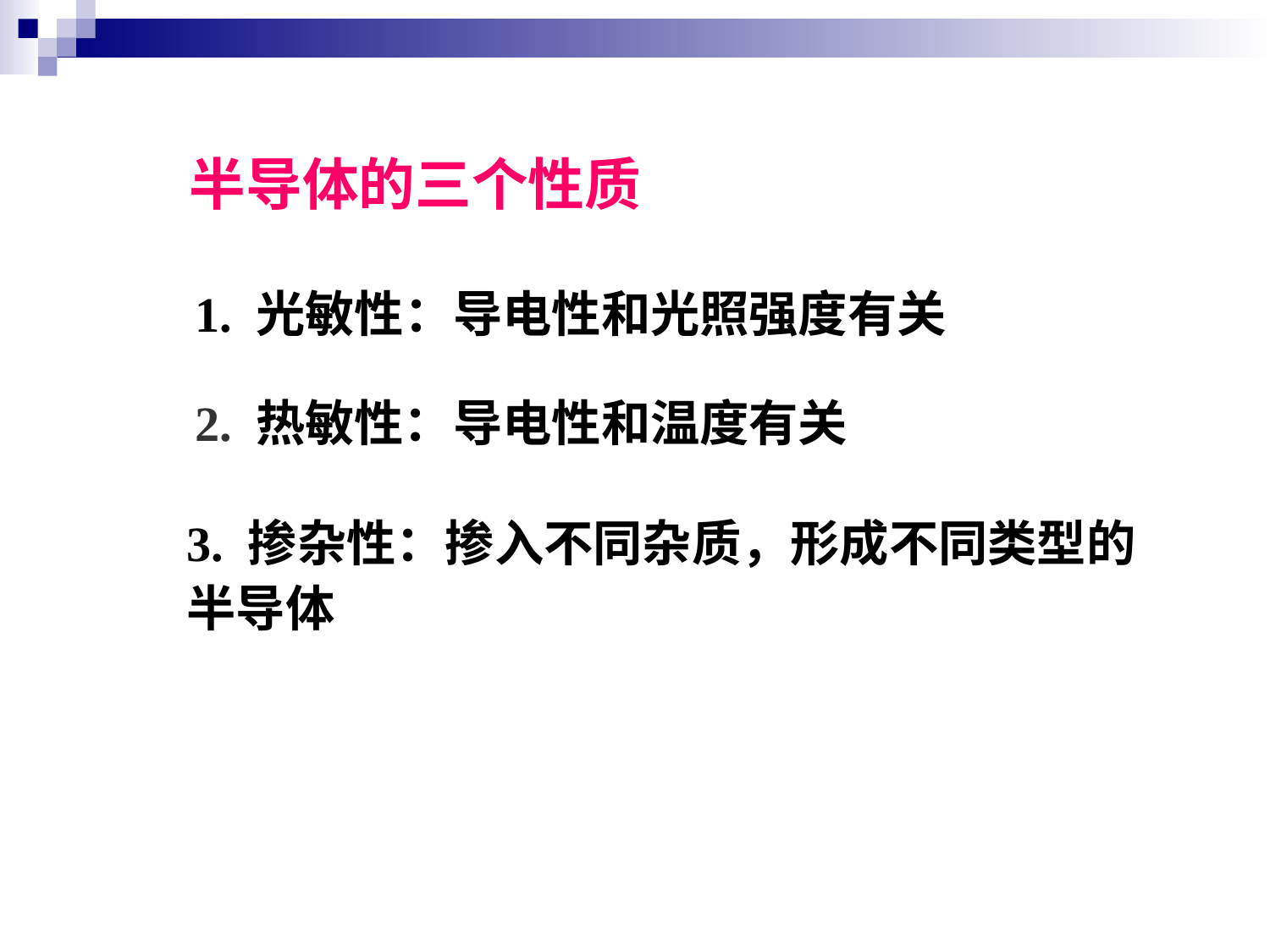

半导体的三个性质
　　1. 光敏性：导电性和光照强度有关
　　2. 热敏性：导电性和温度有关

3. 掺杂性：掺入不同杂质，形成不同类型的半导体

25